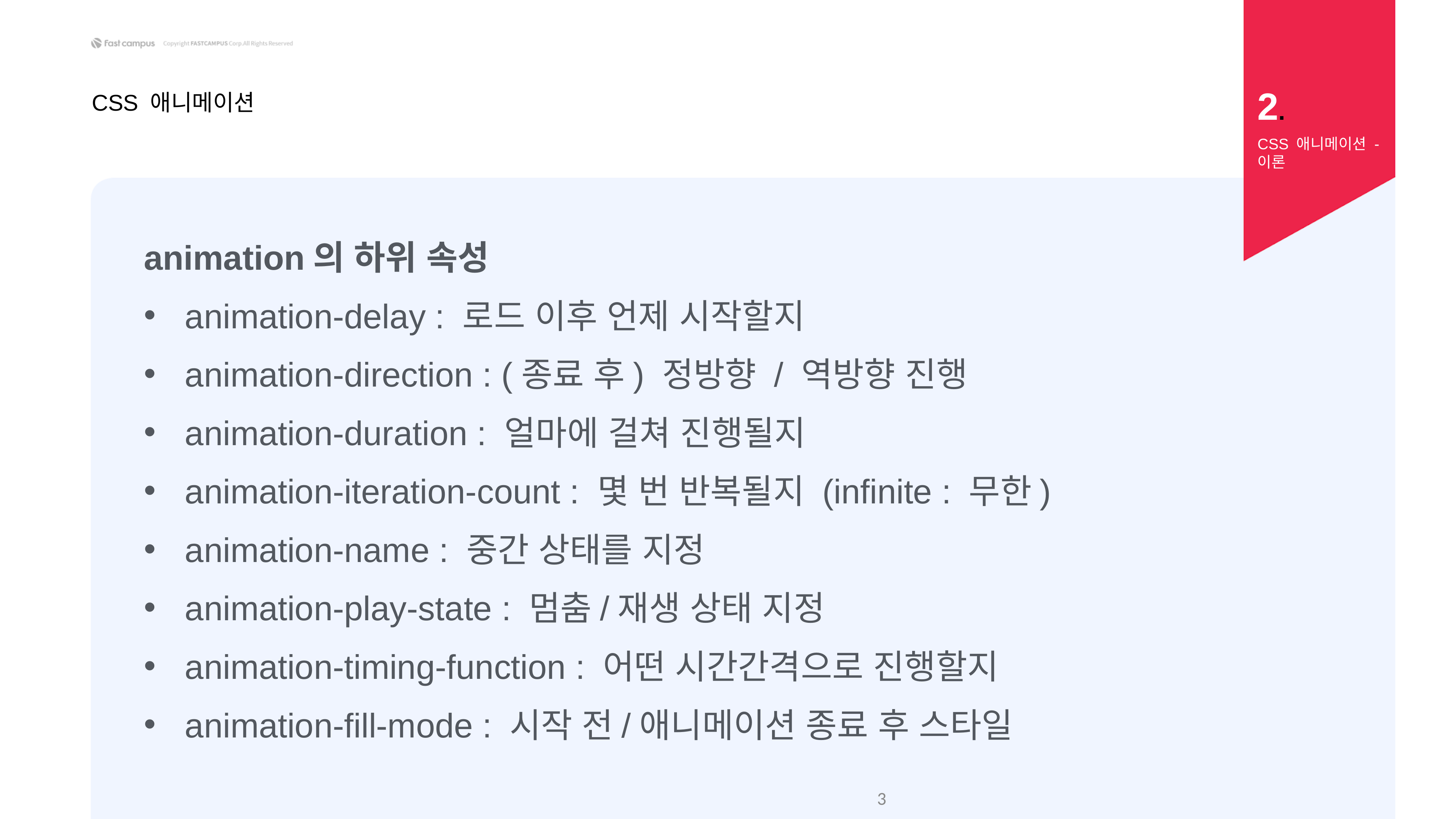

2.
CSS 애니메이션
CSS 애니메이션 - 이론

animation의 하위 속성
animation-delay : 로드 이후 언제 시작할지
animation-direction : (종료 후) 정방향 / 역방향 진행
animation-duration : 얼마에 걸쳐 진행될지
animation-iteration-count : 몇 번 반복될지 (infinite : 무한)
animation-name : 중간 상태를 지정
animation-play-state : 멈춤/재생 상태 지정
animation-timing-function : 어떤 시간간격으로 진행할지
animation-fill-mode : 시작 전/애니메이션 종료 후 스타일
3